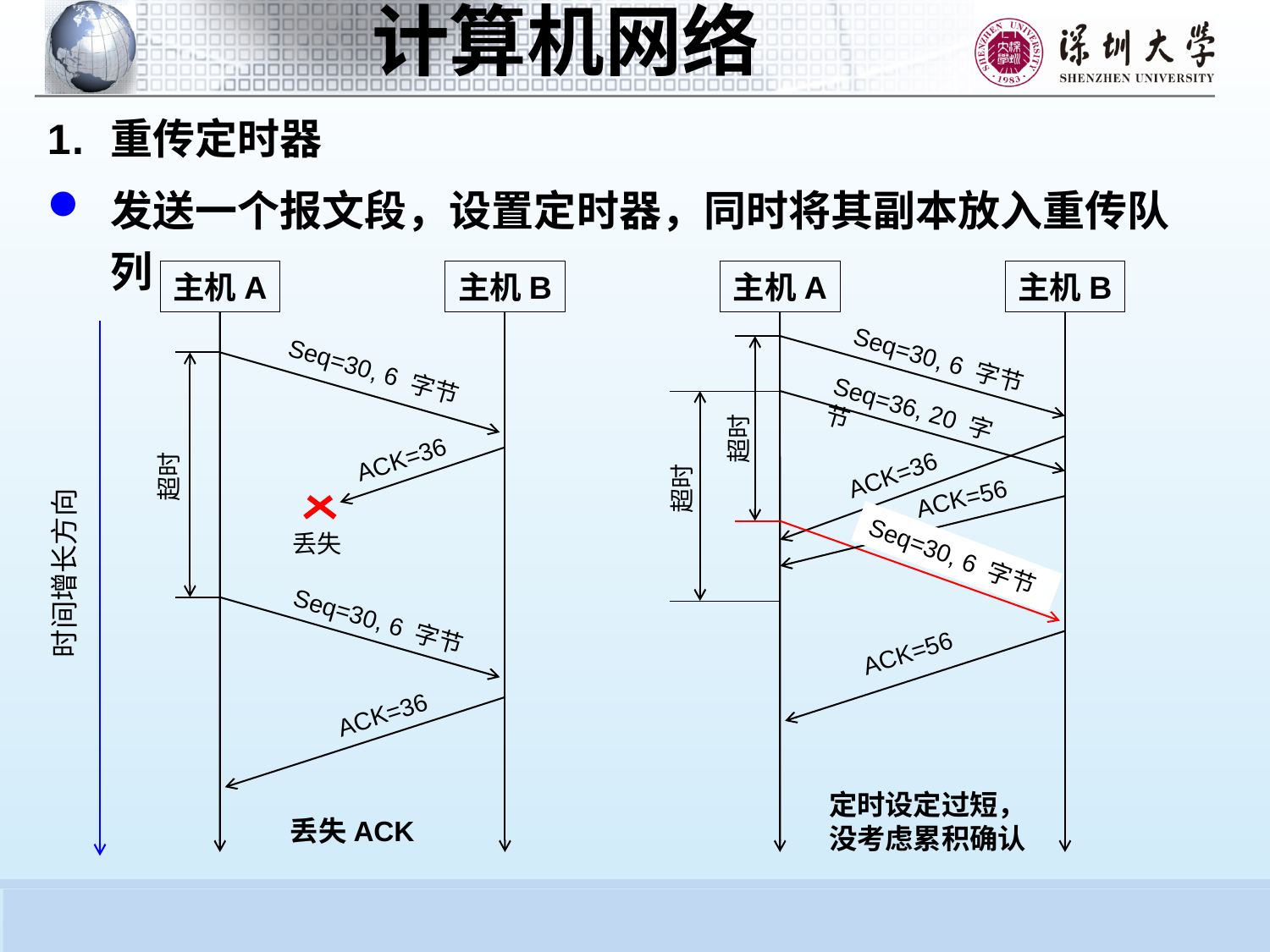

重传定时器
发送一个报文段，设置定时器，同时将其副本放入重传队列
主机A
主机B
Seq=30, 6 字节
ACK=36
超时
丢失
Seq=30, 6 字节
ACK=36
丢失ACK
主机A
主机B
Seq=30, 6 字节
Seq=36, 20 字节
超时
ACK=36
超时
ACK=56
Seq=30, 6 字节
ACK=56
定时设定过短，
没考虑累积确认
时间增长方向